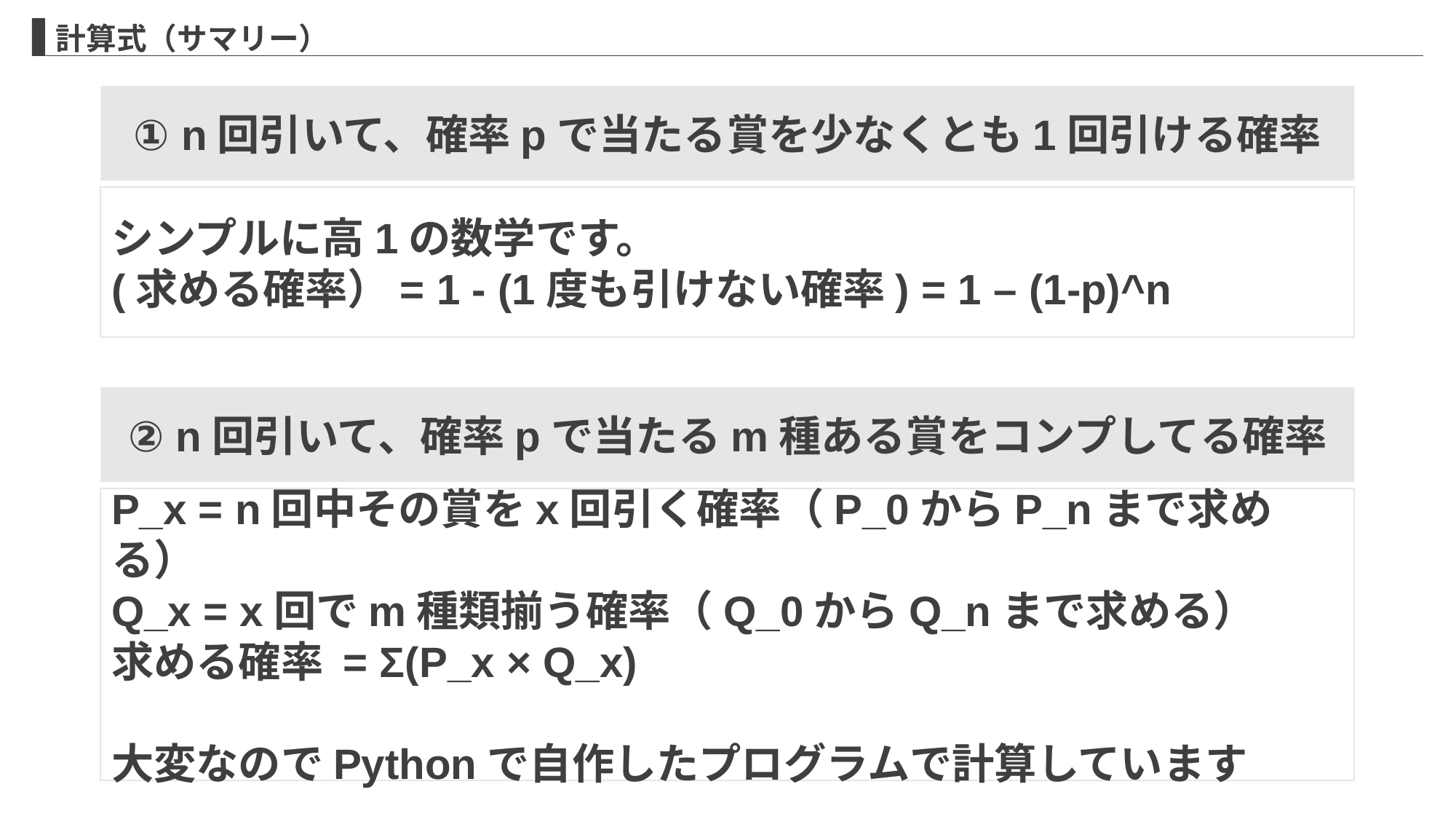

計算式（サマリー）

① n回引いて、確率pで当たる賞を少なくとも1回引ける確率
シンプルに高1の数学です。
(求める確率）= 1 - (1度も引けない確率) = 1 – (1-p)^n
② n回引いて、確率pで当たるm種ある賞をコンプしてる確率
P_x = n回中その賞をx回引く確率（P_0からP_nまで求める）
Q_x = x回でm種類揃う確率（Q_0からQ_nまで求める）
求める確率 = Σ(P_x × Q_x)

大変なのでPythonで自作したプログラムで計算しています